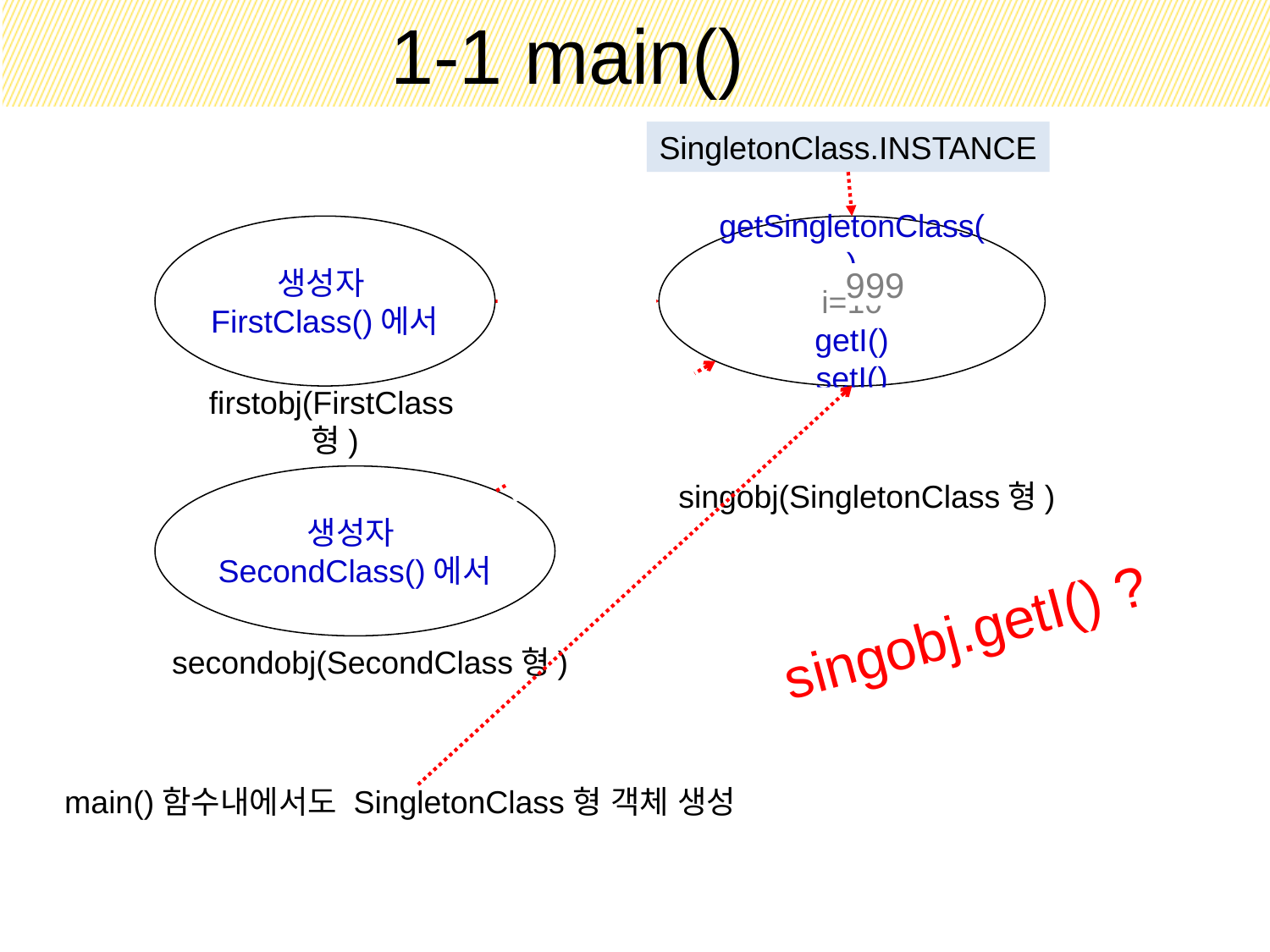

# 1-1 main()
SingletonClass.INSTANCE
생성자FirstClass()에서
firstobj(FirstClass형)
getSingletonClass()
i=10
getI()
setI()
999

firstSingletonObj(SingletonClass형)

main()함수내에서도 SingletonClass형 객체 생성

secondSingletonObj
생성자SecondClass()에서
secondobj(SecondClass형)
singobj(SingletonClass형)
singobj.getI() ?